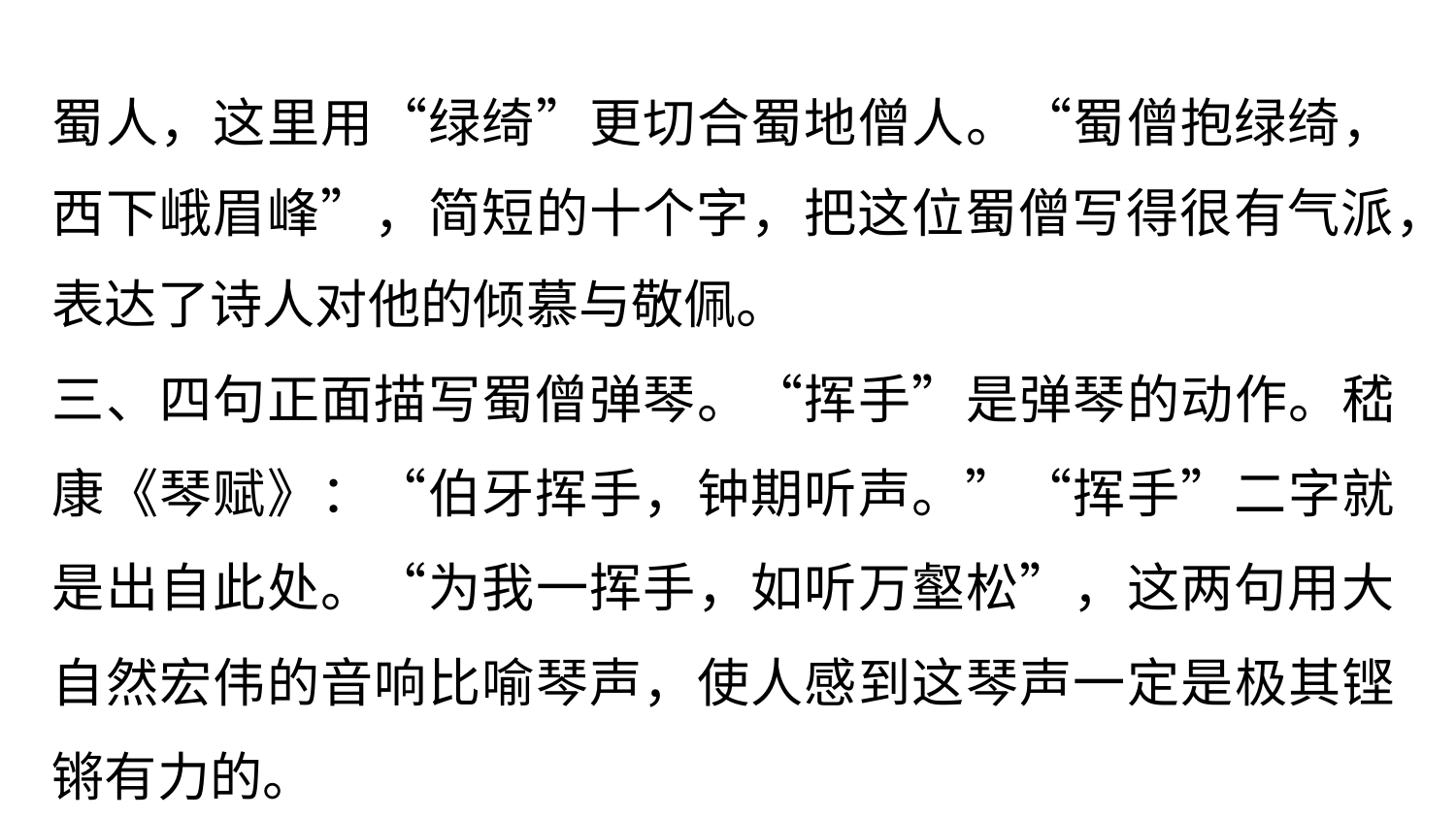

蜀人，这里用“绿绮”更切合蜀地僧人。“蜀僧抱绿绮，西下峨眉峰”，简短的十个字，把这位蜀僧写得很有气派，表达了诗人对他的倾慕与敬佩。
三、四句正面描写蜀僧弹琴。“挥手”是弹琴的动作。嵇康《琴赋》：“伯牙挥手，钟期听声。”“挥手”二字就是出自此处。“为我一挥手，如听万壑松”，这两句用大自然宏伟的音响比喻琴声，使人感到这琴声一定是极其铿锵有力的。